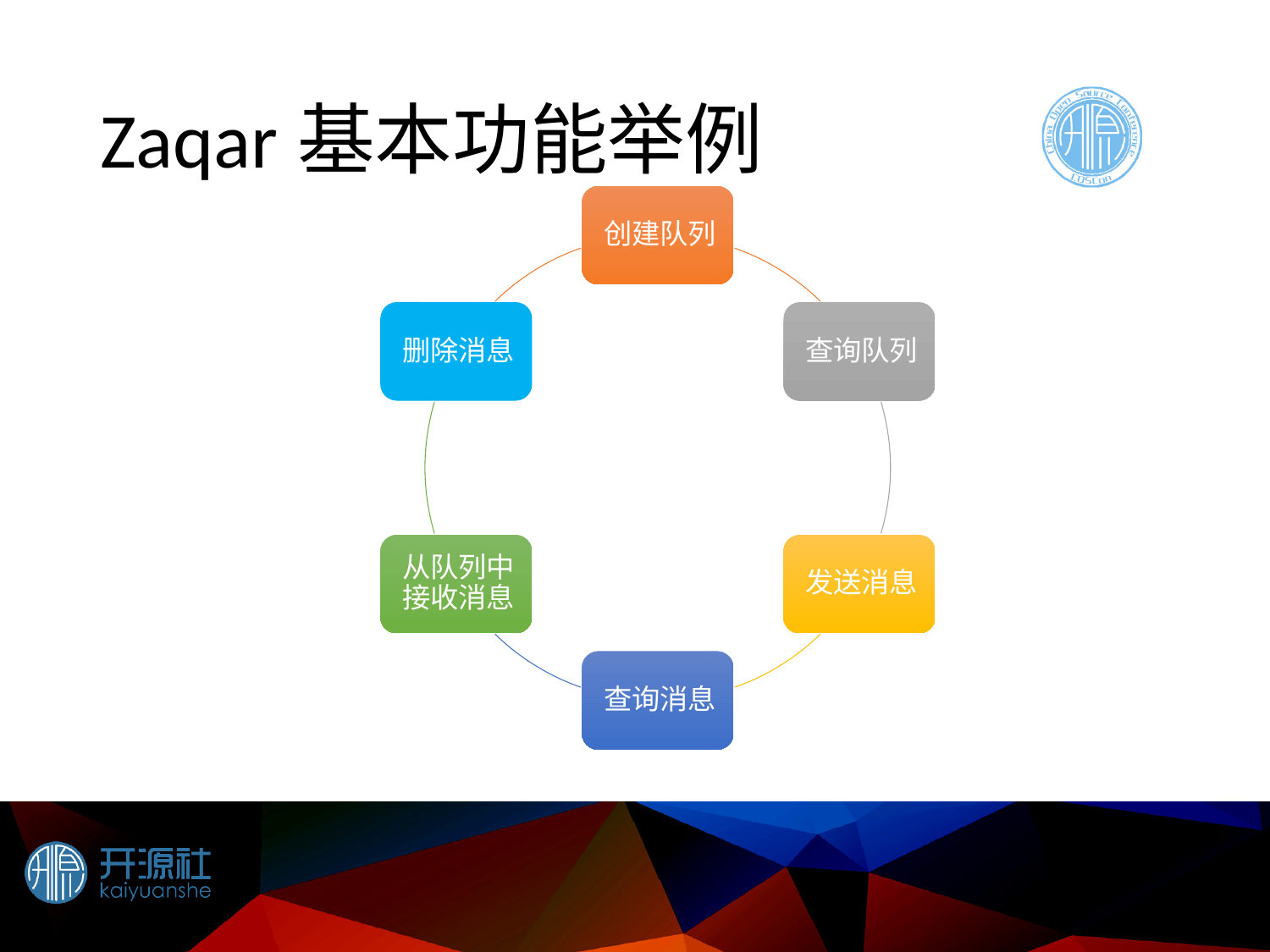

# Zaqar基本功能举例
创建队列
查询队列
发送消息
查询消息
从队列中接收消息
删除消息